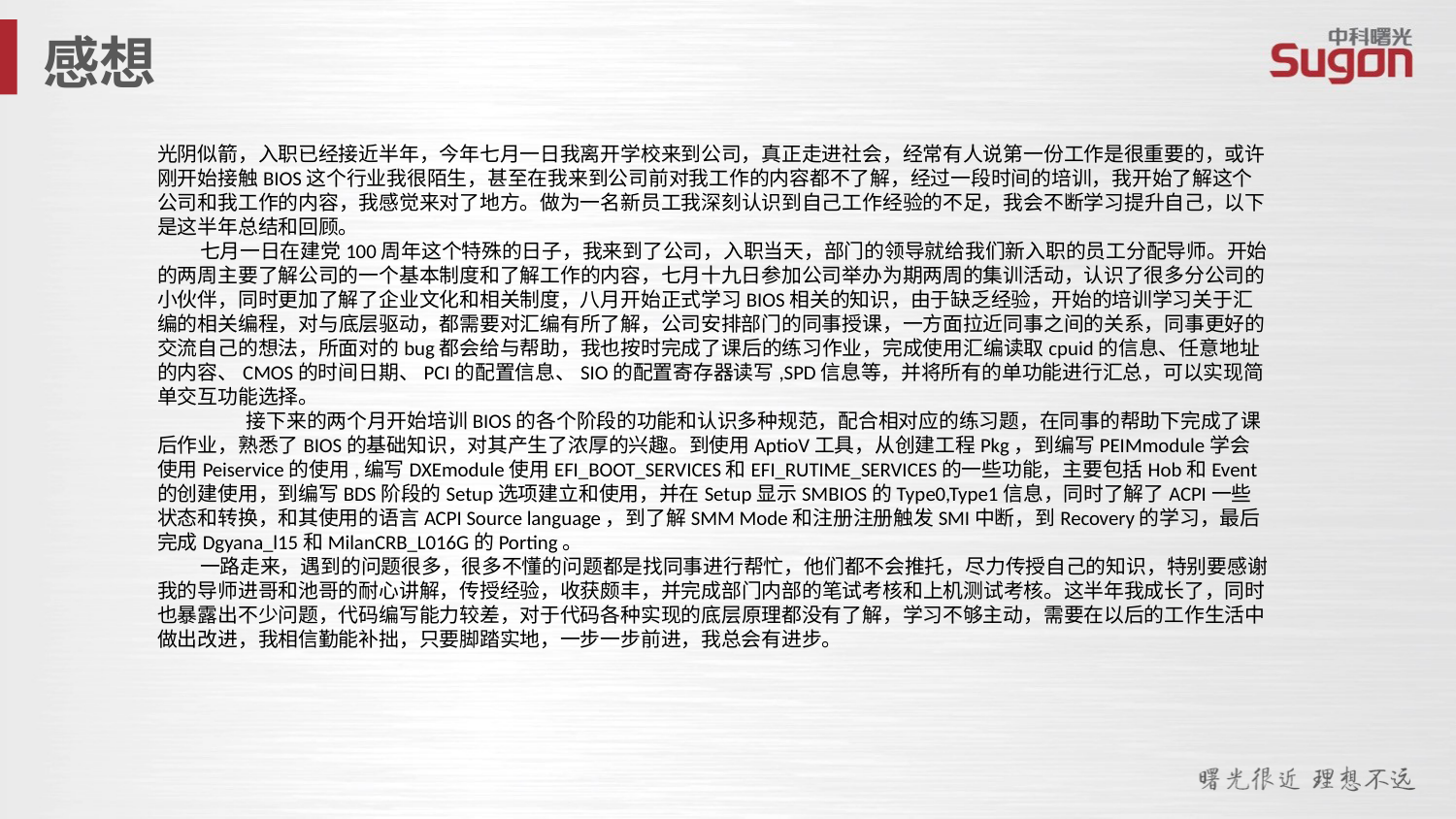

感想
光阴似箭，入职已经接近半年，今年七月一日我离开学校来到公司，真正走进社会，经常有人说第一份工作是很重要的，或许刚开始接触BIOS这个行业我很陌生，甚至在我来到公司前对我工作的内容都不了解，经过一段时间的培训，我开始了解这个公司和我工作的内容，我感觉来对了地方。做为一名新员工我深刻认识到自己工作经验的不足，我会不断学习提升自己，以下是这半年总结和回顾。七月一日在建党100周年这个特殊的日子，我来到了公司，入职当天，部门的领导就给我们新入职的员工分配导师。开始的两周主要了解公司的一个基本制度和了解工作的内容，七月十九日参加公司举办为期两周的集训活动，认识了很多分公司的小伙伴，同时更加了解了企业文化和相关制度，八月开始正式学习BIOS相关的知识，由于缺乏经验，开始的培训学习关于汇编的相关编程，对与底层驱动，都需要对汇编有所了解，公司安排部门的同事授课，一方面拉近同事之间的关系，同事更好的交流自己的想法，所面对的bug都会给与帮助，我也按时完成了课后的练习作业，完成使用汇编读取cpuid的信息、任意地址的内容、CMOS的时间日期、PCI的配置信息、SIO的配置寄存器读写,SPD信息等，并将所有的单功能进行汇总，可以实现简单交互功能选择。
         接下来的两个月开始培训BIOS的各个阶段的功能和认识多种规范，配合相对应的练习题，在同事的帮助下完成了课后作业，熟悉了BIOS的基础知识，对其产生了浓厚的兴趣。到使用AptioV工具，从创建工程Pkg，到编写PEIMmodule学会使用Peiservice的使用,编写DXEmodule使用EFI_BOOT_SERVICES和EFI_RUTIME_SERVICES的一些功能，主要包括Hob和Event的创建使用，到编写BDS阶段的Setup选项建立和使用，并在Setup显示SMBIOS的Type0,Type1信息，同时了解了ACPI一些状态和转换，和其使用的语言ACPI Source language，到了解SMM Mode和注册注册触发SMI中断，到Recovery的学习，最后完成Dgyana_l15和MilanCRB_L016G的Porting。
一路走来，遇到的问题很多，很多不懂的问题都是找同事进行帮忙，他们都不会推托，尽力传授自己的知识，特别要感谢我的导师进哥和池哥的耐心讲解，传授经验，收获颇丰，并完成部门内部的笔试考核和上机测试考核。这半年我成长了，同时也暴露出不少问题，代码编写能力较差，对于代码各种实现的底层原理都没有了解，学习不够主动，需要在以后的工作生活中做出改进，我相信勤能补拙，只要脚踏实地，一步一步前进，我总会有进步。